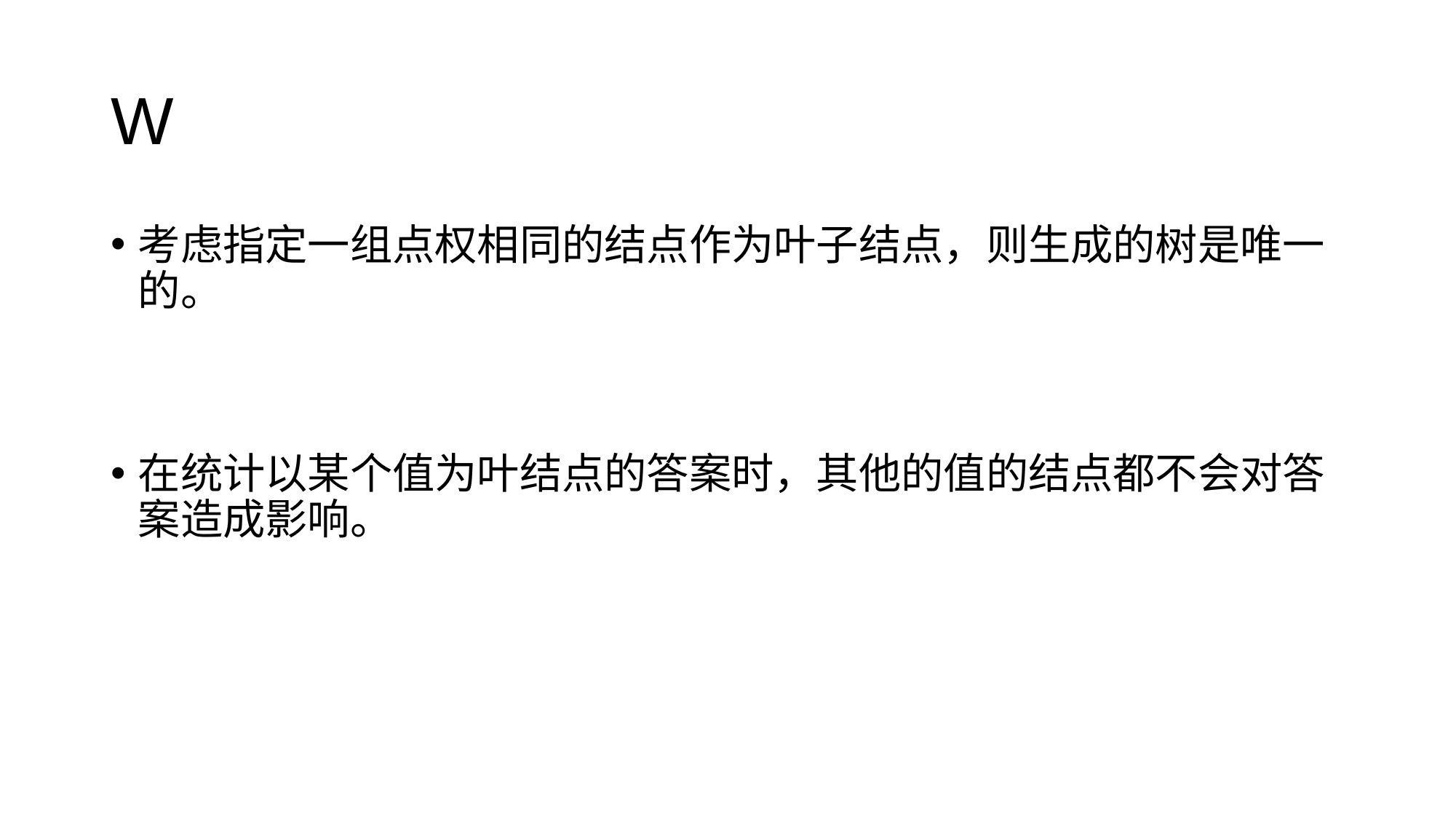

# W
考虑指定一组点权相同的结点作为叶子结点，则生成的树是唯一的。

在统计以某个值为叶结点的答案时，其他的值的结点都不会对答案造成影响。